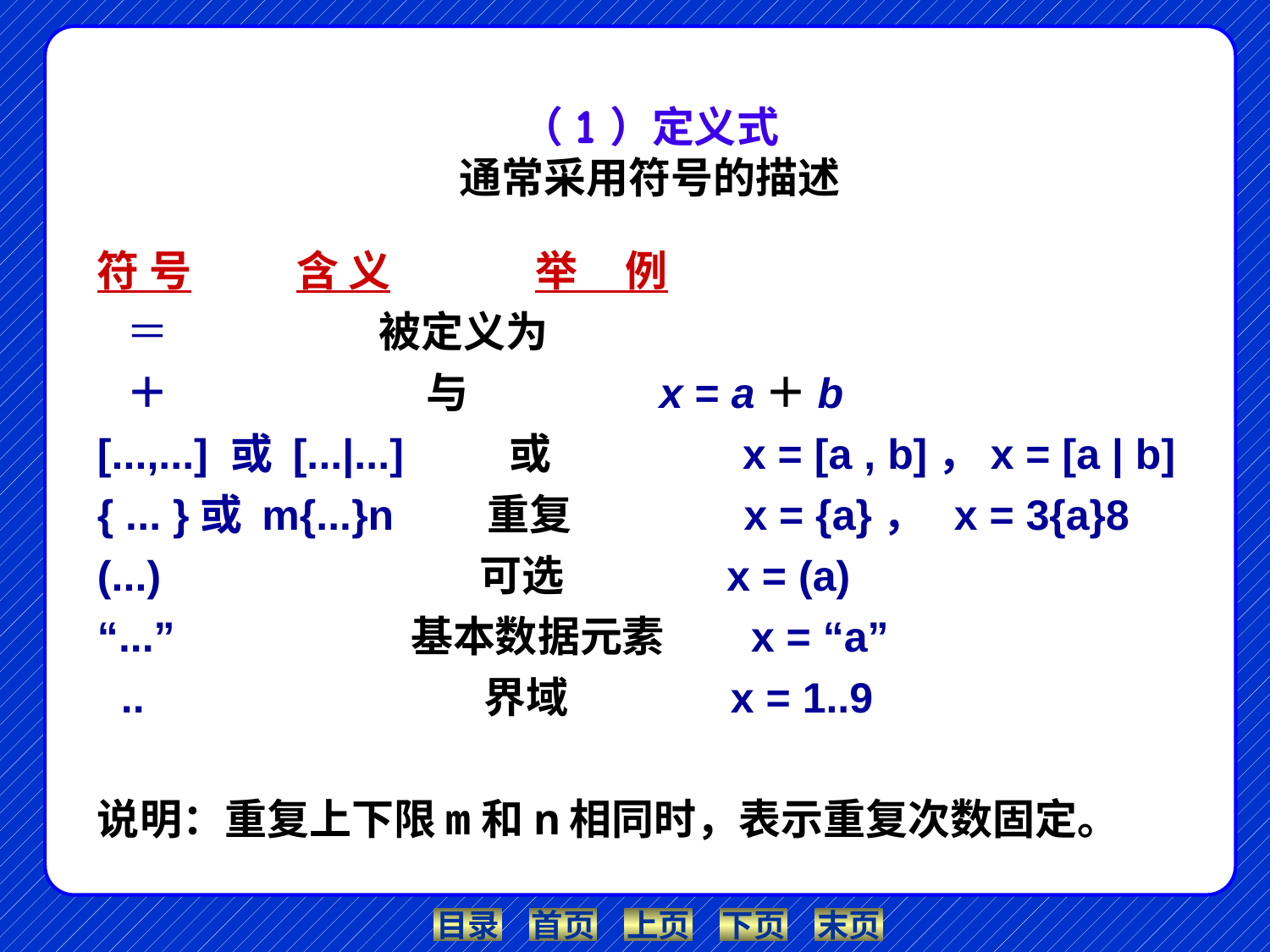

# （1）定义式 通常采用符号的描述
符 号           含 义 	      举     例
  ＝                      被定义为
  ＋                           与                   x = a＋b
[...,...] 或 [...|...]        或                   x = [a , b]，x = [a | b]
{ ... }或 m{...}n       重复                 x = {a}，  x = 3{a}8
(...)                          可选                x = (a)
“...”                   基本数据元素        x = “a”
  ..	                     界域                x = 1..9

说明：重复上下限m和n相同时，表示重复次数固定。